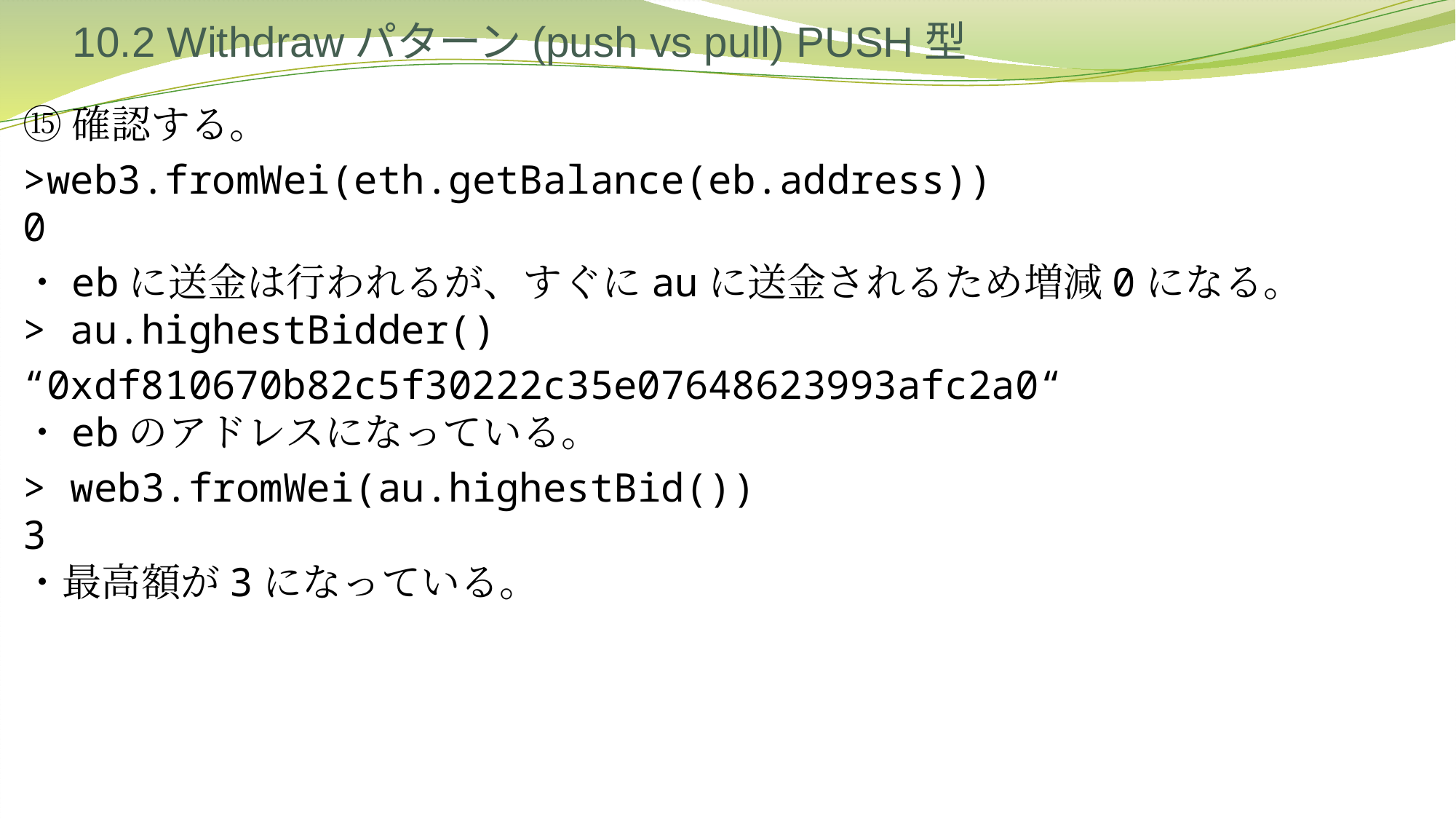

# 10.2 Withdrawパターン(push vs pull) PUSH型

⑮確認する。
>web3.fromWei(eth.getBalance(eb.address))
0
・ebに送金は行われるが、すぐにauに送金されるため増減0になる。
> au.highestBidder()
“0xdf810670b82c5f30222c35e07648623993afc2a0“
・ebのアドレスになっている。
> web3.fromWei(au.highestBid())
3
・最高額が3になっている。